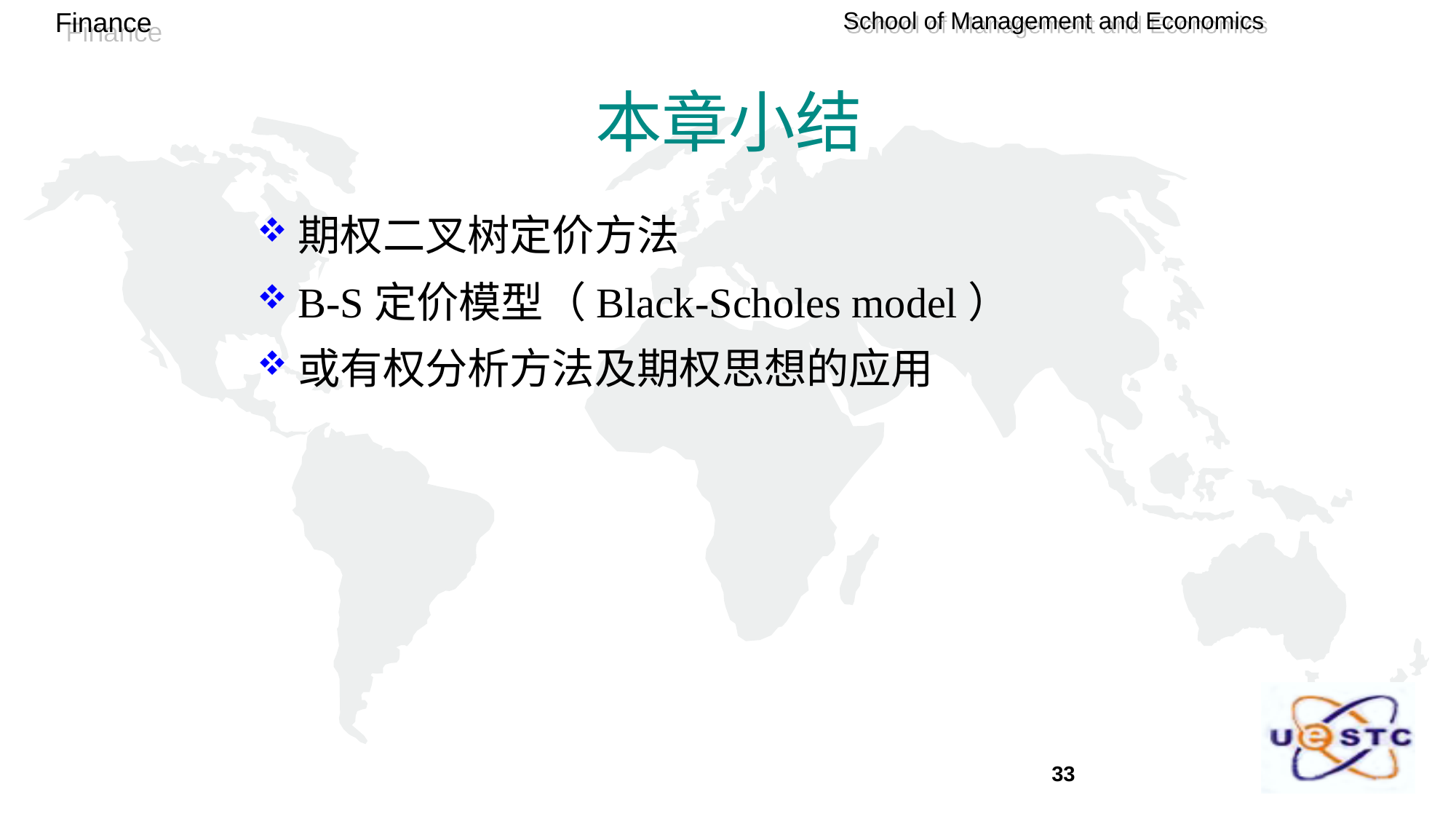

# 本章小结
期权二叉树定价方法
B-S定价模型（Black-Scholes model）
或有权分析方法及期权思想的应用